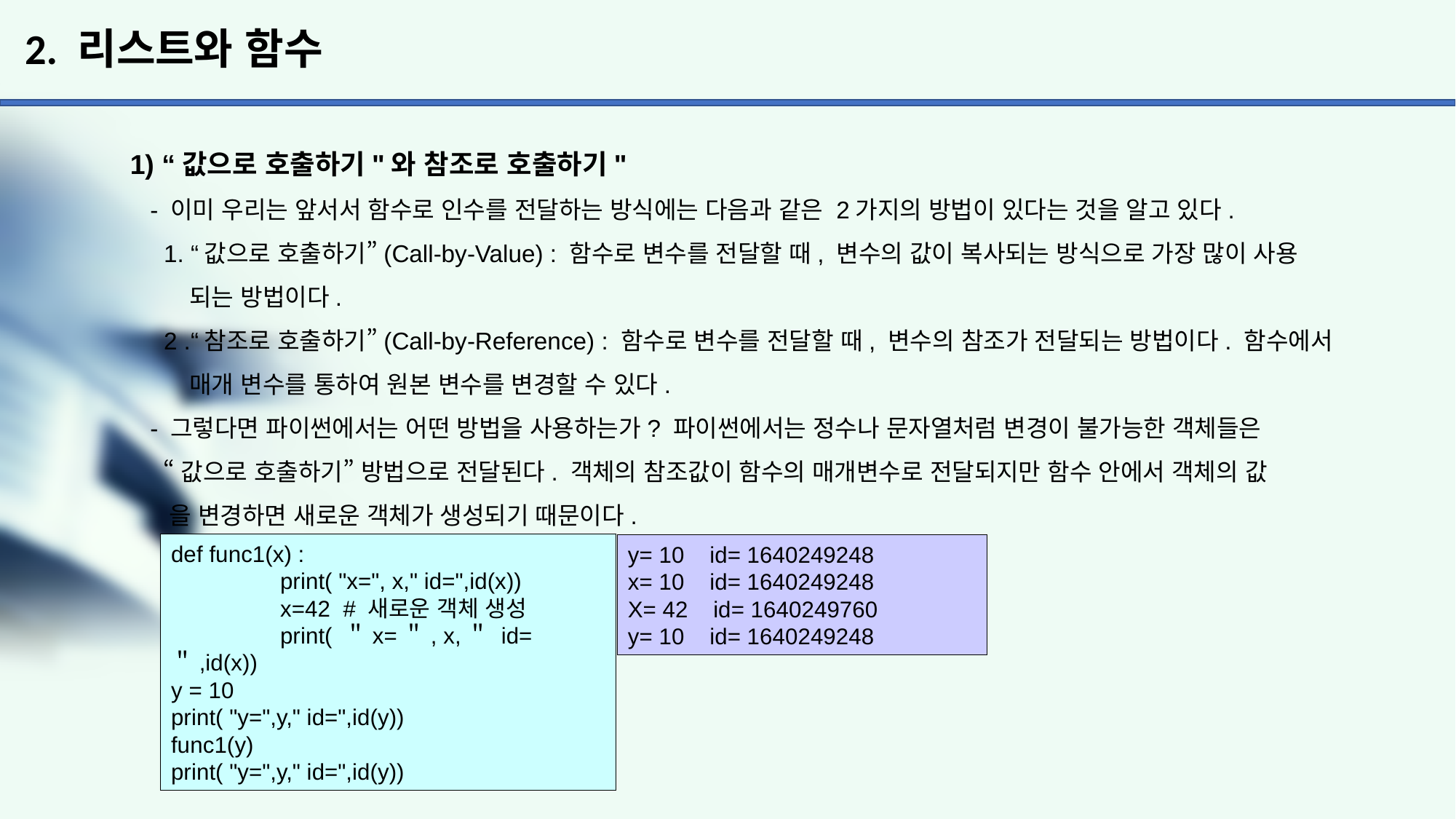

# 2. 리스트와 함수
1) “값으로 호출하기"와 참조로 호출하기"
   - 이미 우리는 앞서서 함수로 인수를 전달하는 방식에는 다음과 같은 2가지의 방법이 있다는 것을 알고 있다.
     1. “값으로 호출하기”(Call-by-Value) : 함수로 변수를 전달할 때, 변수의 값이 복사되는 방식으로 가장 많이 사용
        되는 방법이다.
     2 .“참조로 호출하기”(Call-by-Reference) : 함수로 변수를 전달할 때, 변수의 참조가 전달되는 방법이다. 함수에서
        매개 변수를 통하여 원본 변수를 변경할 수 있다.
   - 그렇다면 파이썬에서는 어떤 방법을 사용하는가? 파이썬에서는 정수나 문자열처럼 변경이 불가능한 객체들은
     “값으로 호출하기” 방법으로 전달된다. 객체의 참조값이 함수의 매개변수로 전달되지만 함수 안에서 객체의 값
     을 변경하면 새로운 객체가 생성되기 때문이다.
def func1(x) :
	print( "x=", x," id=",id(x))
	x=42  # 새로운 객체 생성
	print( ＂x=＂, x,＂ id=＂,id(x))
y = 10
print( "y=",y," id=",id(y))
func1(y)
print( "y=",y," id=",id(y))
y= 10    id= 1640249248
x= 10    id= 1640249248
X= 42    id= 1640249760
y= 10    id= 1640249248